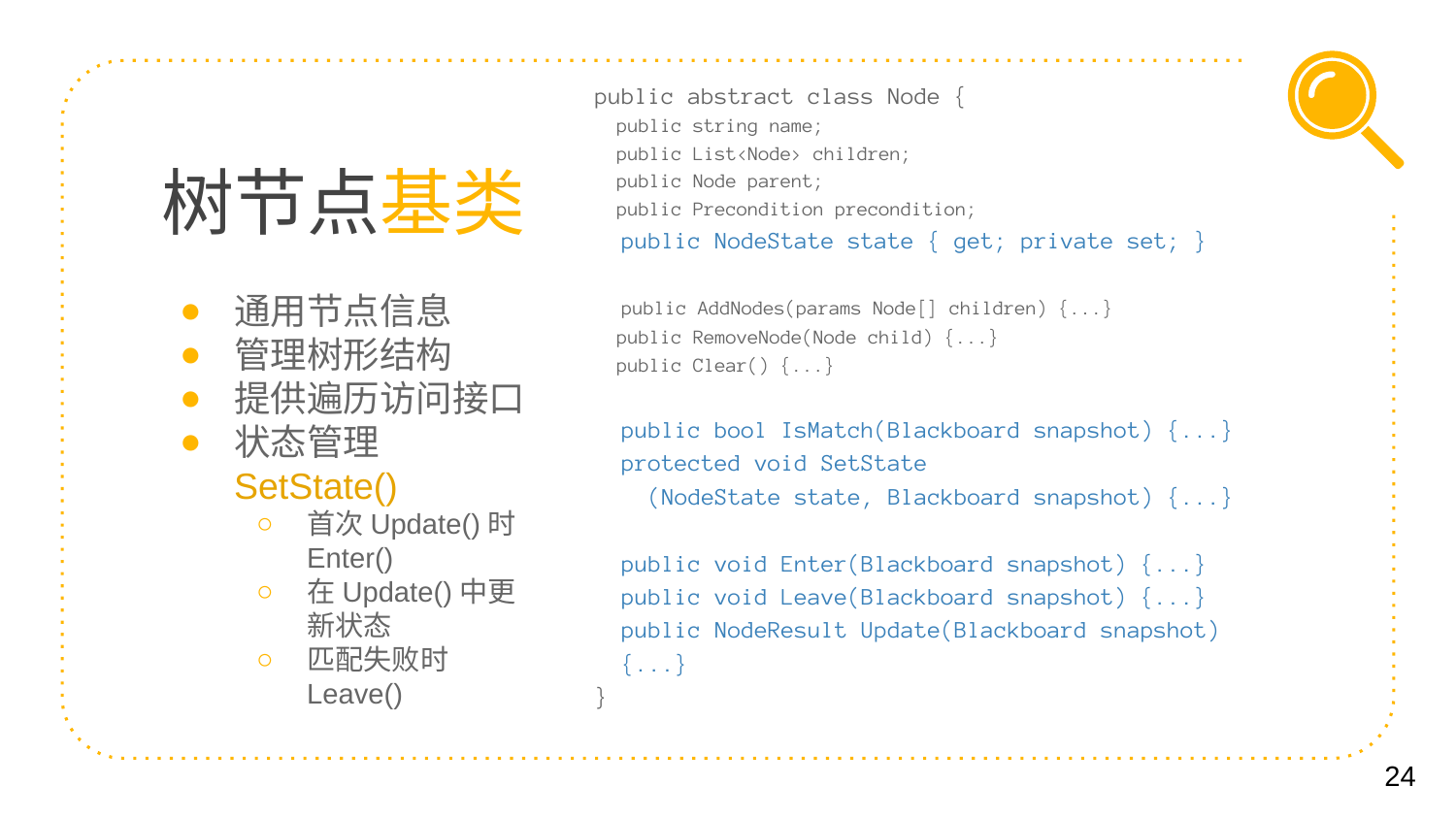

public abstract class Node {
  public string name;
  public List<Node> children;
  public Node parent;
  public Precondition precondition;
  public NodeState state { get; private set; }

  public AddNodes(params Node[] children) {...}
  public RemoveNode(Node child) {...}
  public Clear() {...}

  public bool IsMatch(Blackboard snapshot) {...}
  protected void SetState
    (NodeState state, Blackboard snapshot) {...}

  public void Enter(Blackboard snapshot) {...}
  public void Leave(Blackboard snapshot) {...}
  public NodeResult Update(Blackboard snapshot)
  {...}
}
# 树节点基类
通用节点信息
管理树形结构
提供遍历访问接口
状态管理SetState()
首次Update()时Enter()
在Update()中更新状态
匹配失败时Leave()
24